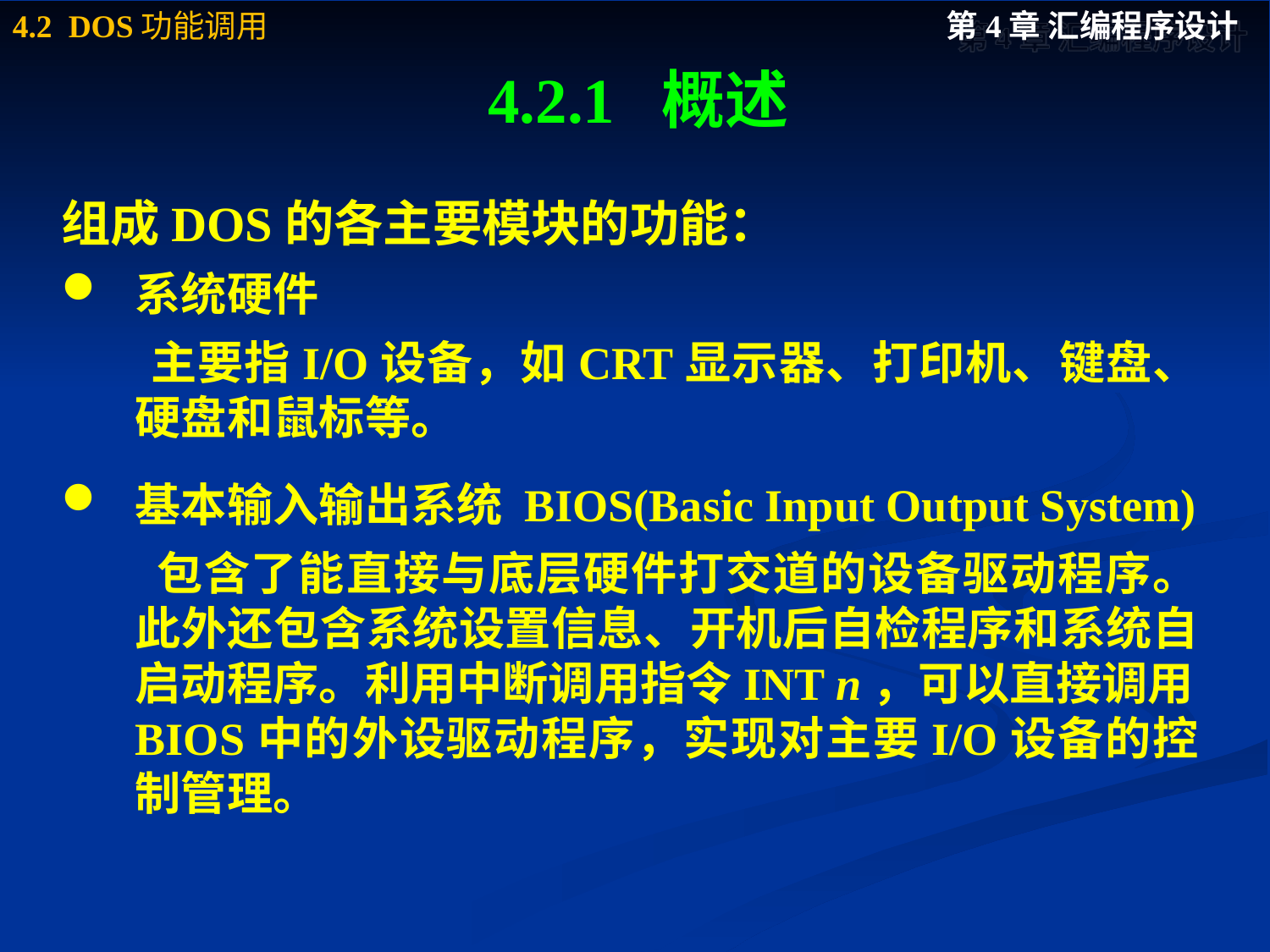

# 4.2.1  概述
组成DOS的各主要模块的功能：
系统硬件
       主要指I/O设备，如CRT显示器、打印机、键盘、硬盘和鼠标等。
基本输入输出系统 BIOS(Basic Input Output System)
       包含了能直接与底层硬件打交道的设备驱动程序。此外还包含系统设置信息、开机后自检程序和系统自启动程序。利用中断调用指令INT n，可以直接调用BIOS中的外设驱动程序，实现对主要I/O设备的控制管理。